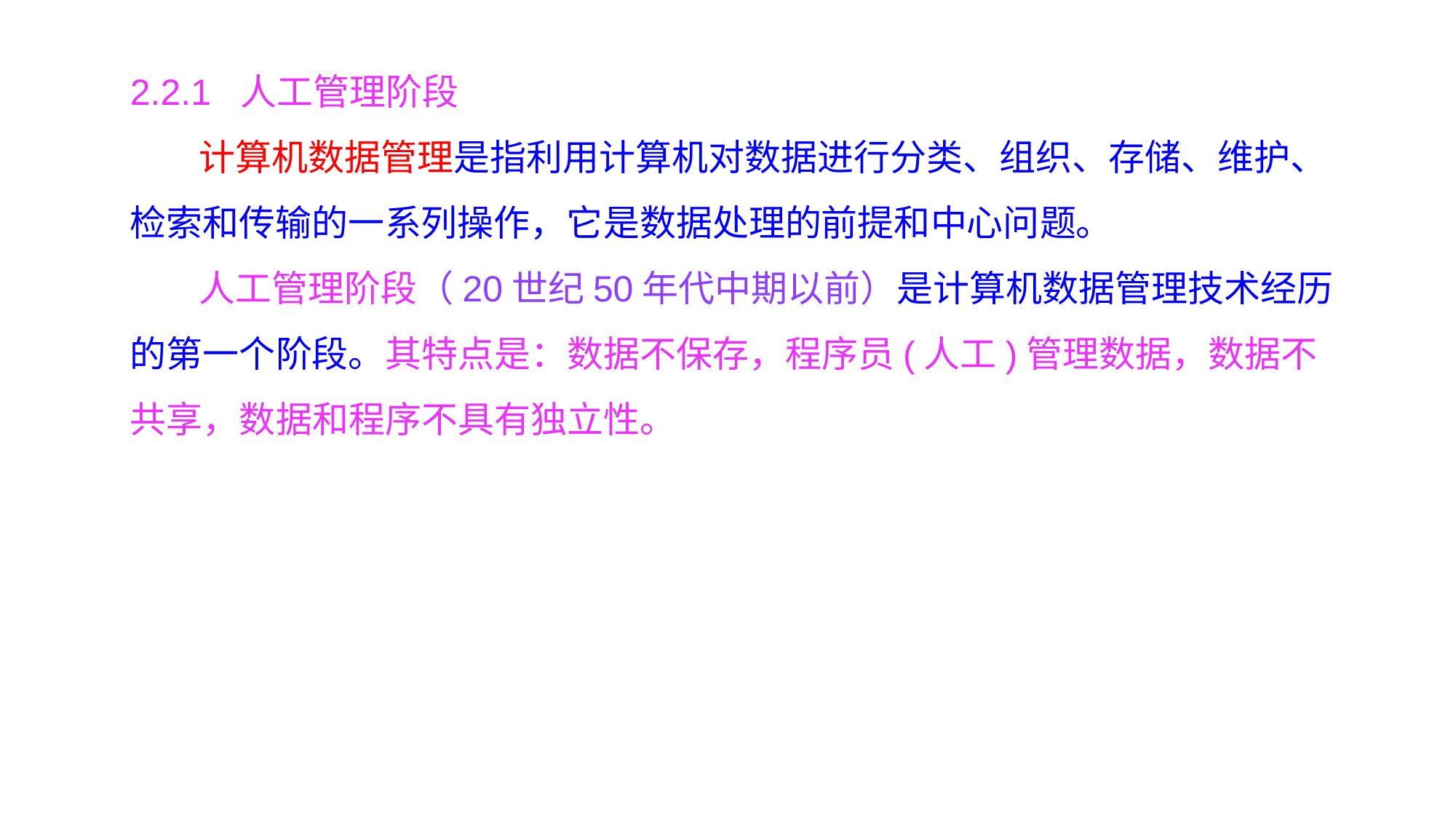

2.2.1  人工管理阶段
计算机数据管理是指利用计算机对数据进行分类、组织、存储、维护、检索和传输的一系列操作，它是数据处理的前提和中心问题。
人工管理阶段（20世纪50年代中期以前）是计算机数据管理技术经历的第一个阶段。其特点是：数据不保存，程序员(人工)管理数据，数据不共享，数据和程序不具有独立性。